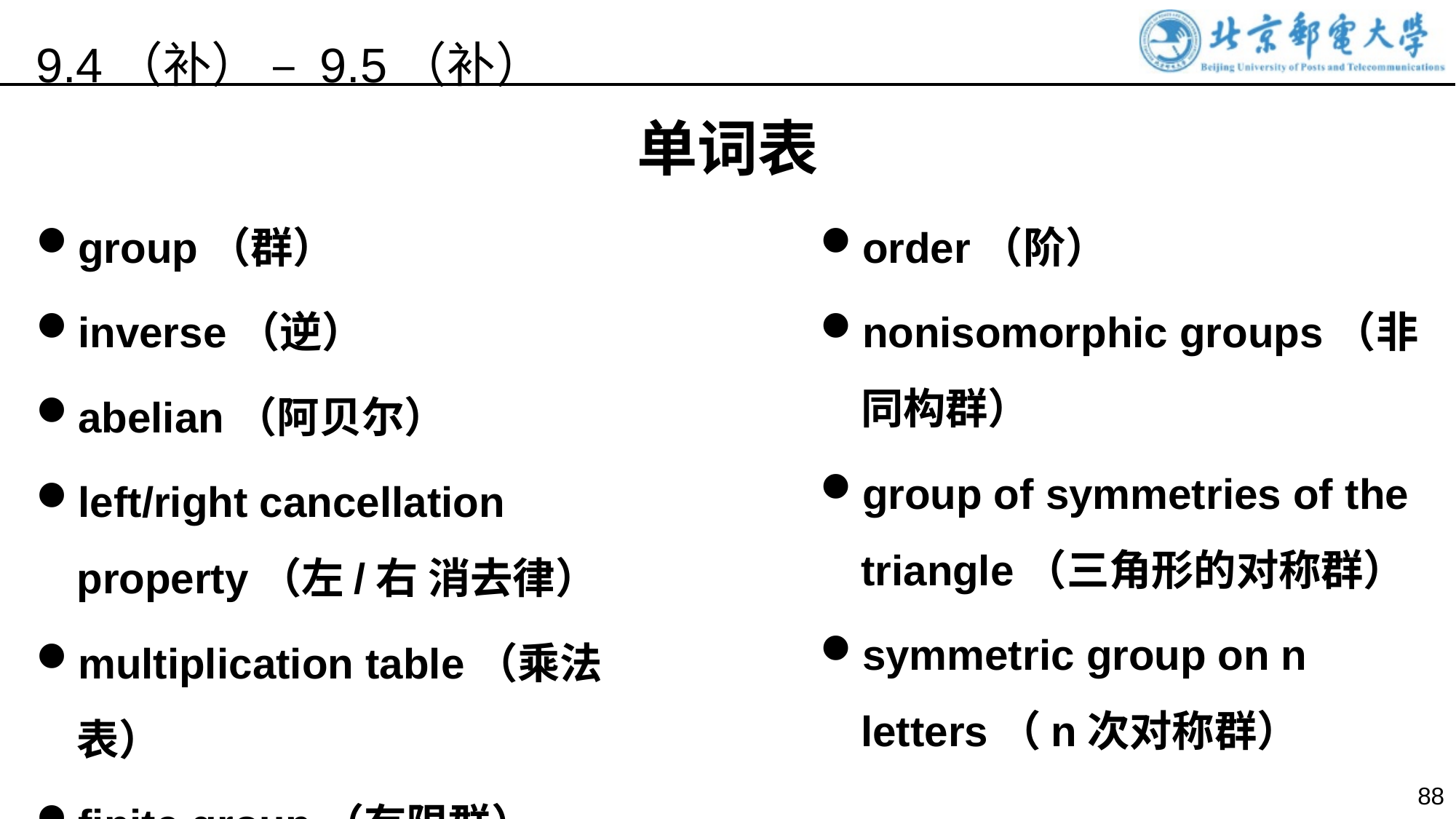

9.4（补） – 9.5（补）
单词表
group（群）
inverse（逆）
abelian（阿贝尔）
left/right cancellation property（左/右 消去律）
multiplication table（乘法表）
finite group（有限群）

order（阶）
nonisomorphic groups（非同构群）
group of symmetries of the triangle（三角形的对称群）
symmetric group on n letters（n次对称群）